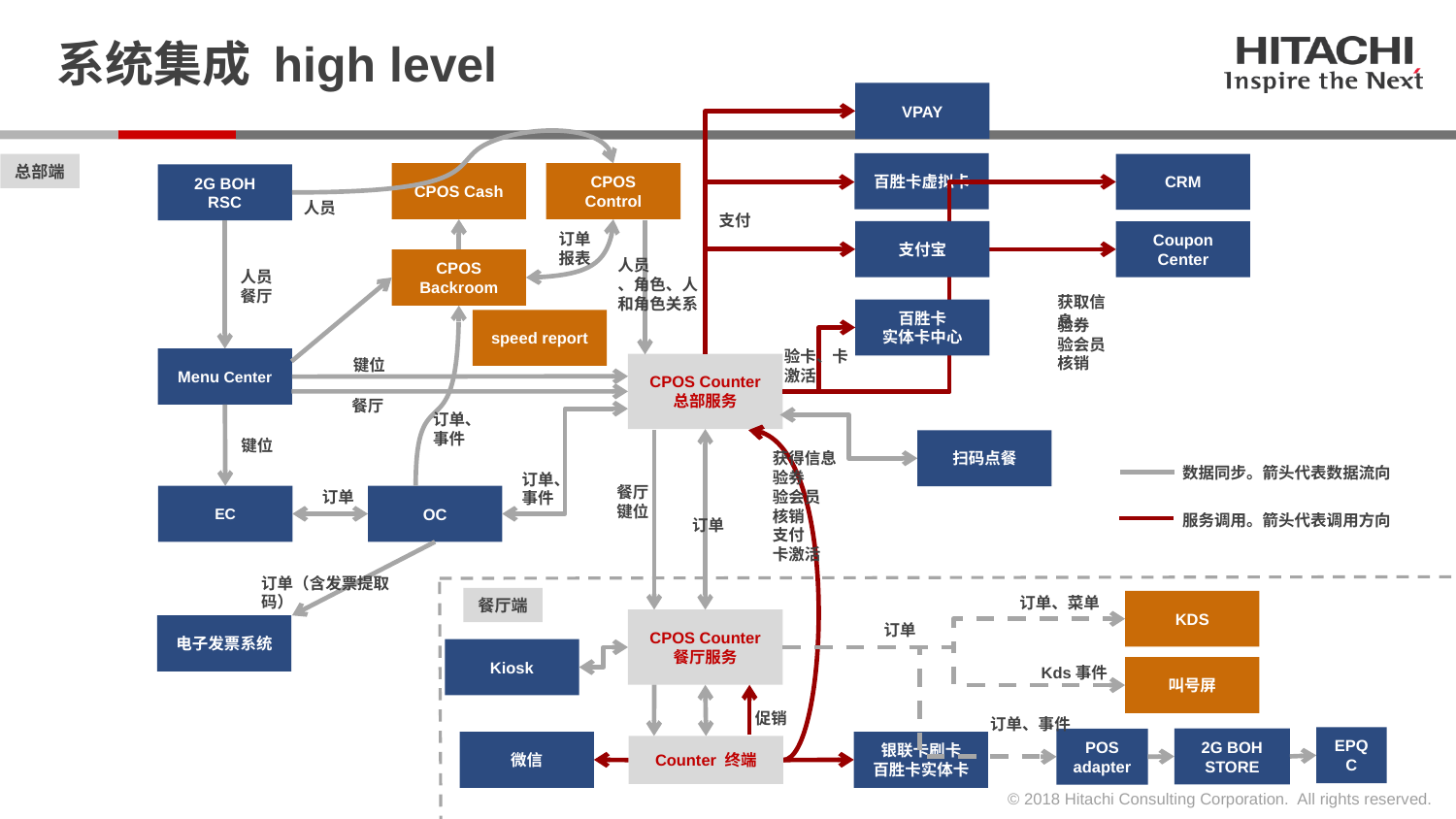

# 系统集成 high level
VPAY
百胜卡虚拟卡
总部端
CRM
CPOS Cash
CPOS Control
2G BOH
RSC
人员
支付
支付宝
Coupon Center
订单
报表
人员
、角色、人和角色关系
CPOS Backroom
人员
餐厅
获取信息
百胜卡
实体卡中心
验券
验会员

speed report
验卡、卡激活
核销
键位
Menu Center
CPOS Counter
总部服务
餐厅
订单、事件
键位
扫码点餐
获得信息
验券
验会员
核销
支付
卡激活
数据同步。箭头代表数据流向
订单、事件
餐厅
键位
订单
EC
OC
服务调用。箭头代表调用方向
订单
订单（含发票提取码）
订单、菜单
餐厅端
KDS
CPOS Counter
餐厅服务
订单
电子发票系统
Kiosk
Kds事件
叫号屏
促销
订单、事件
EPQC
2G BOH
STORE
POS
adapter
微信
银联卡刷卡
百胜卡实体卡
Counter 终端